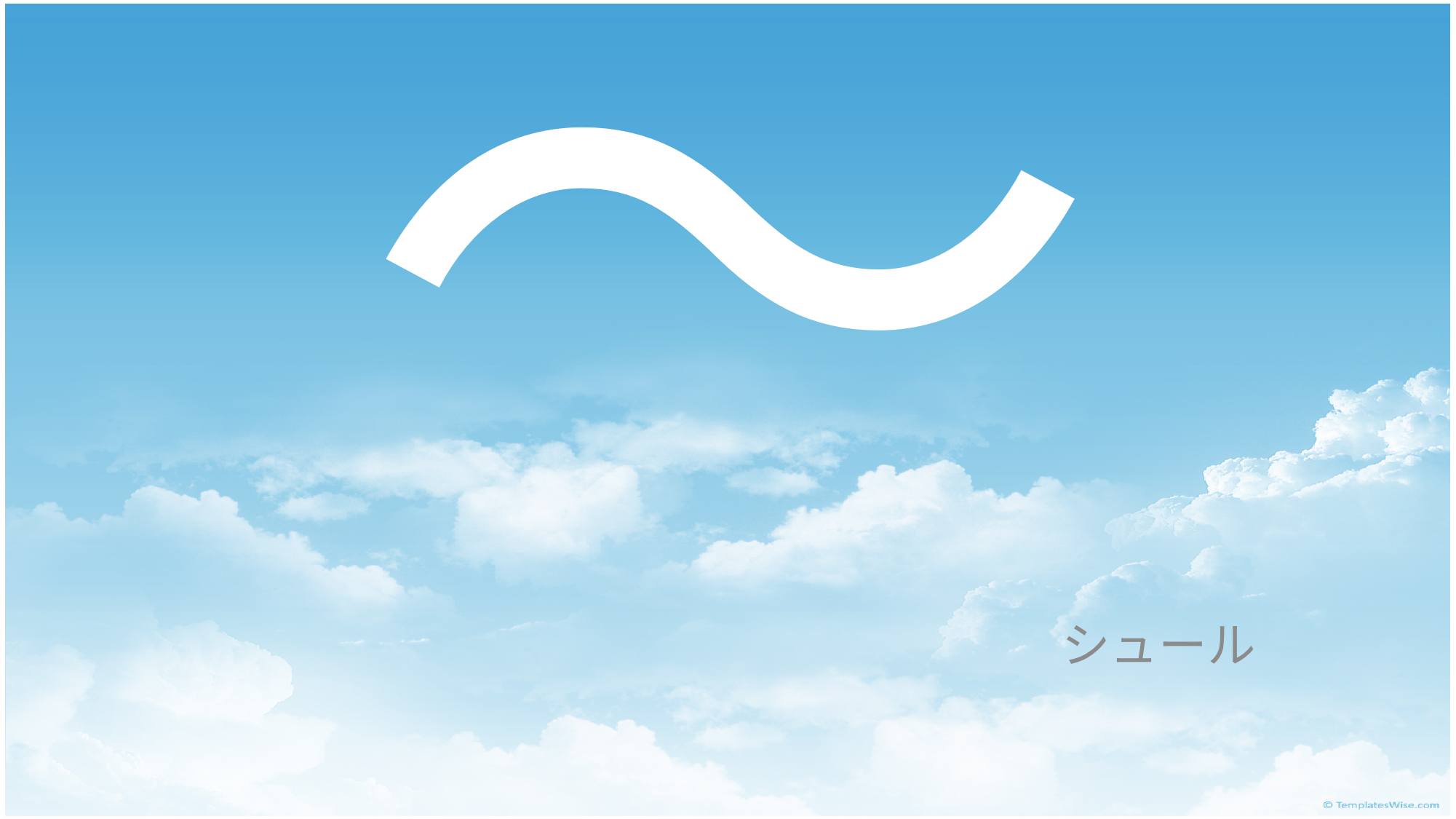

# Ruby × Vscode ～ Ruby東海 ～
シュール